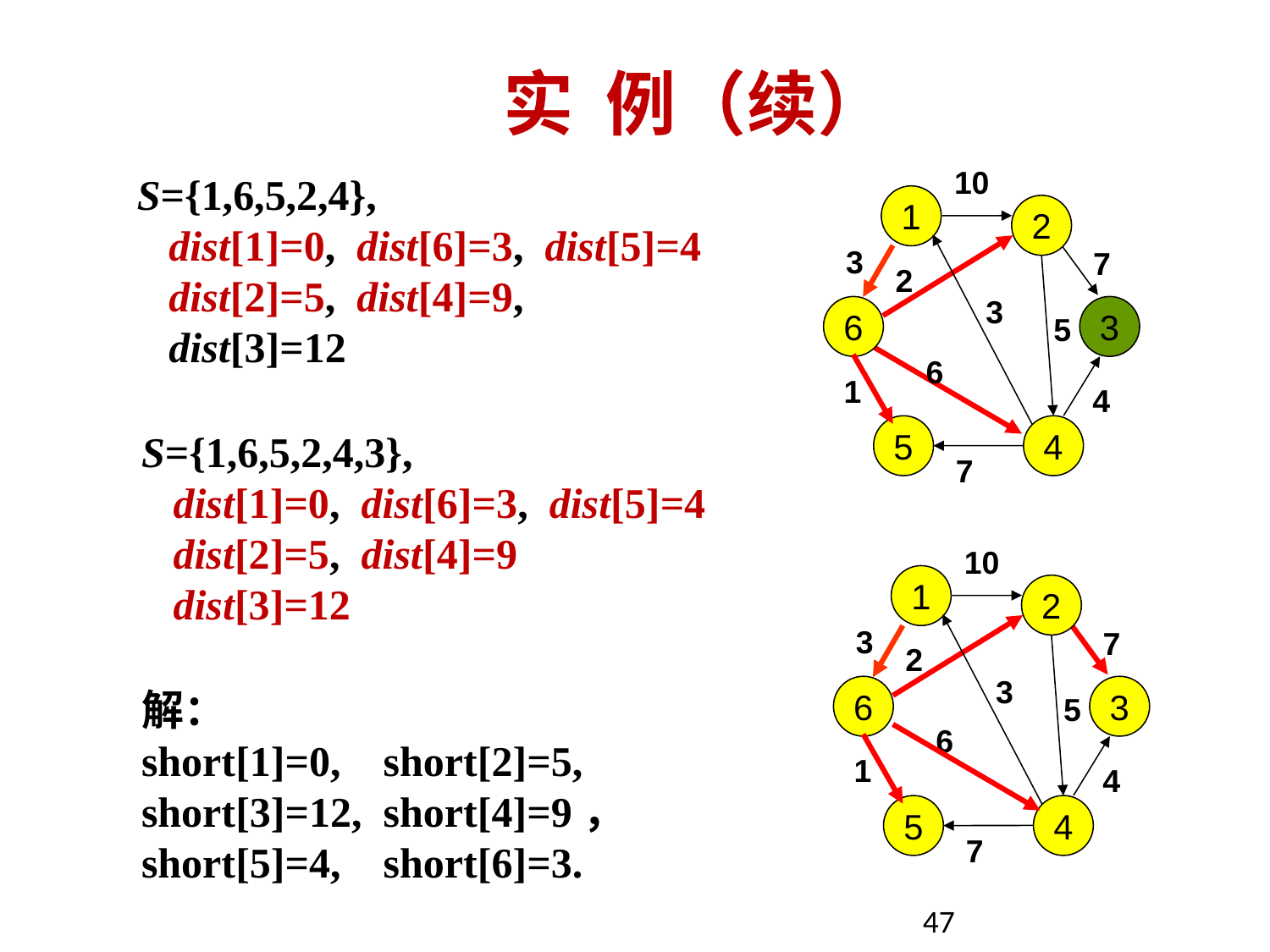

# 实  例（续）
10
1
3
7
3
6
3
6
1
5
4
7
4
2

2
5

S={1,6,5,2,4},
   dist[1]=0,  dist[6]=3,  dist[5]=4
   dist[2]=5,  dist[4]=9,
   dist[3]=12
S={1,6,5,2,4,3},
   dist[1]=0,  dist[6]=3,  dist[5]=4
   dist[2]=5,  dist[4]=9
   dist[3]=12
10
1
3
7
3
6
3
6
1
5
4
7
4
2

2
5

解：
short[1]=0,    short[2]=5,
short[3]=12,  short[4]=9，
short[5]=4,    short[6]=3.
47